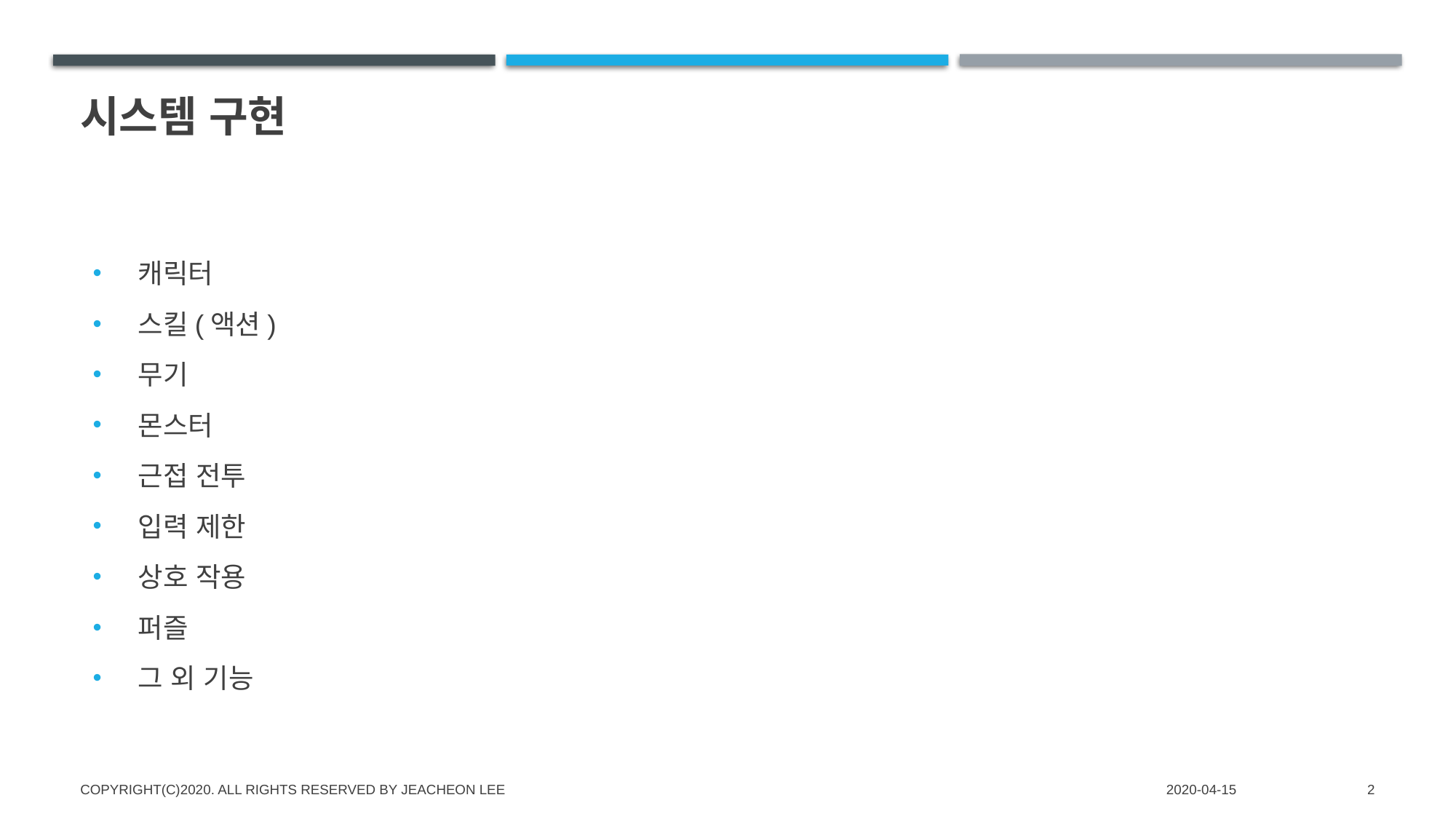

# 시스템 구현
캐릭터
스킬(액션)
무기
몬스터
근접 전투
입력 제한
상호 작용
퍼즐
그 외 기능
Copyright(c)2020. All rights reserved by JeaCheon LEE
2020-04-15
2